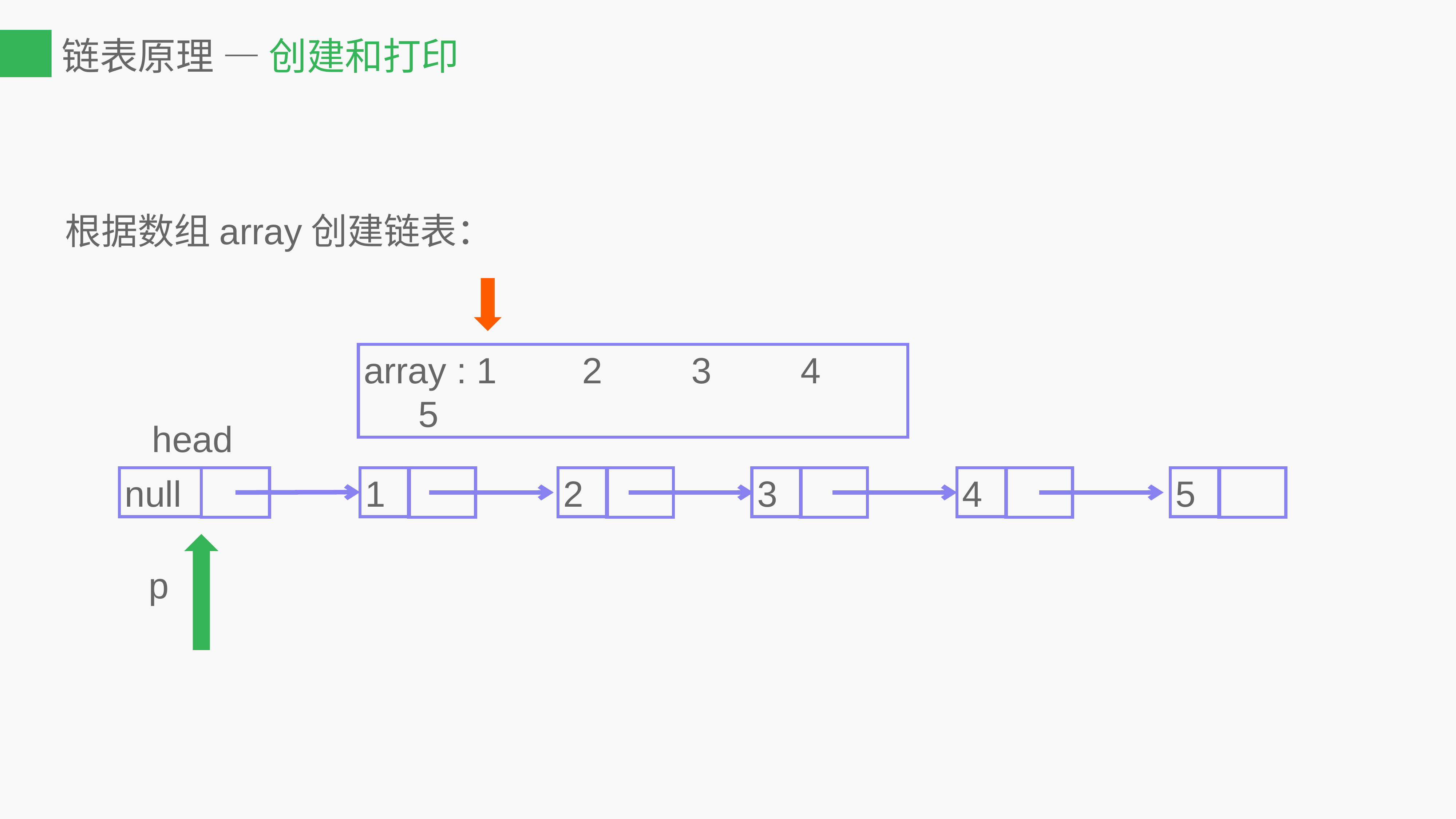

# 链表原理 — 创建和打印
根据数组array创建链表：

array : 1		2		3		4		5
head
null

3

2

1

4

5

p